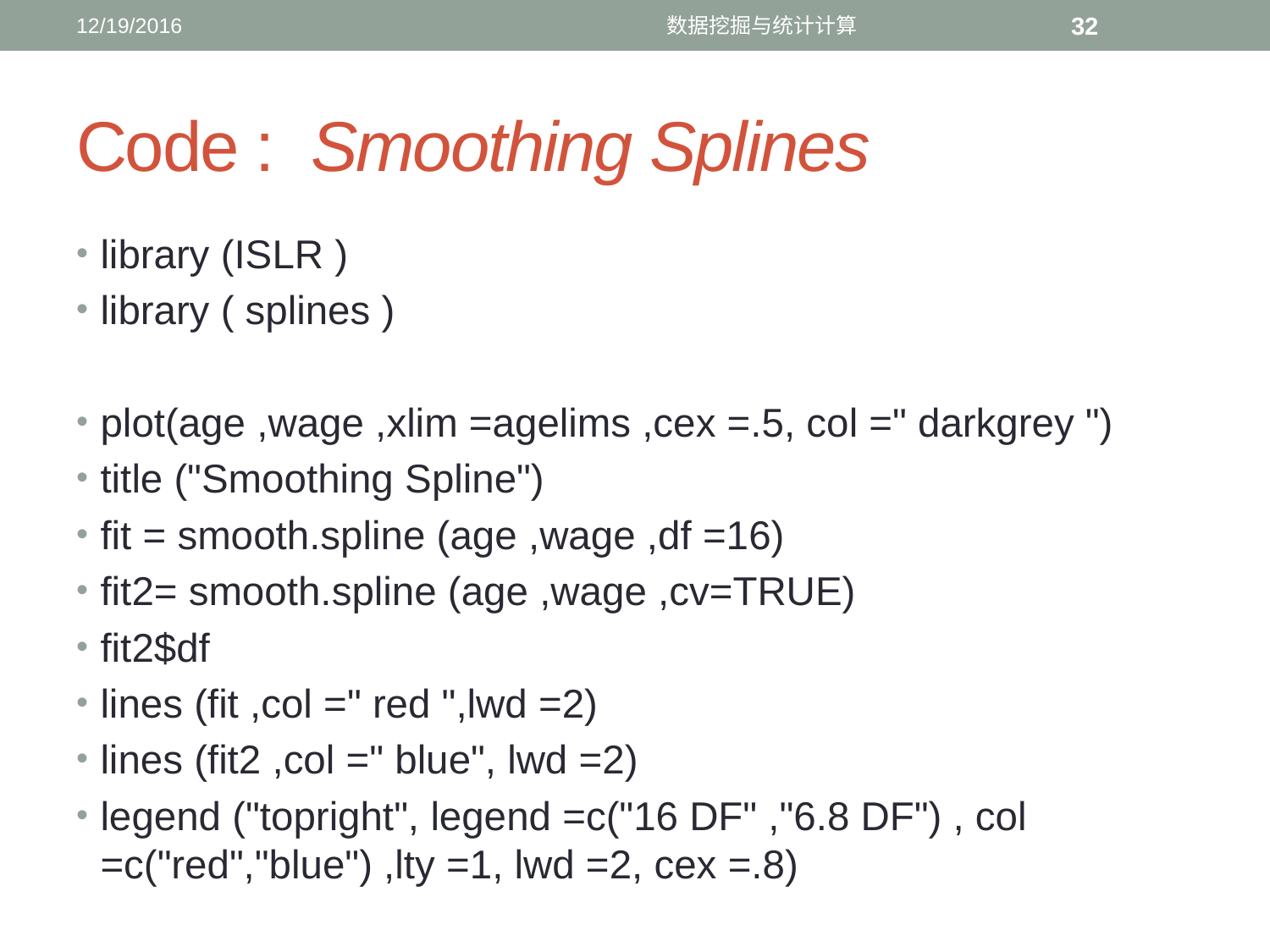

12/19/2016
数据挖掘与统计计算
32
# Code :  Smoothing Splines
library (ISLR )
library ( splines )

plot(age ,wage ,xlim =agelims ,cex =.5, col =" darkgrey ")
title ("Smoothing Spline")
fit = smooth.spline (age ,wage ,df =16)
fit2= smooth.spline (age ,wage ,cv=TRUE)
fit2$df
lines (fit ,col =" red ",lwd =2)
lines (fit2 ,col =" blue", lwd =2)
legend ("topright", legend =c("16 DF" ,"6.8 DF") , col =c("red","blue") ,lty =1, lwd =2, cex =.8)